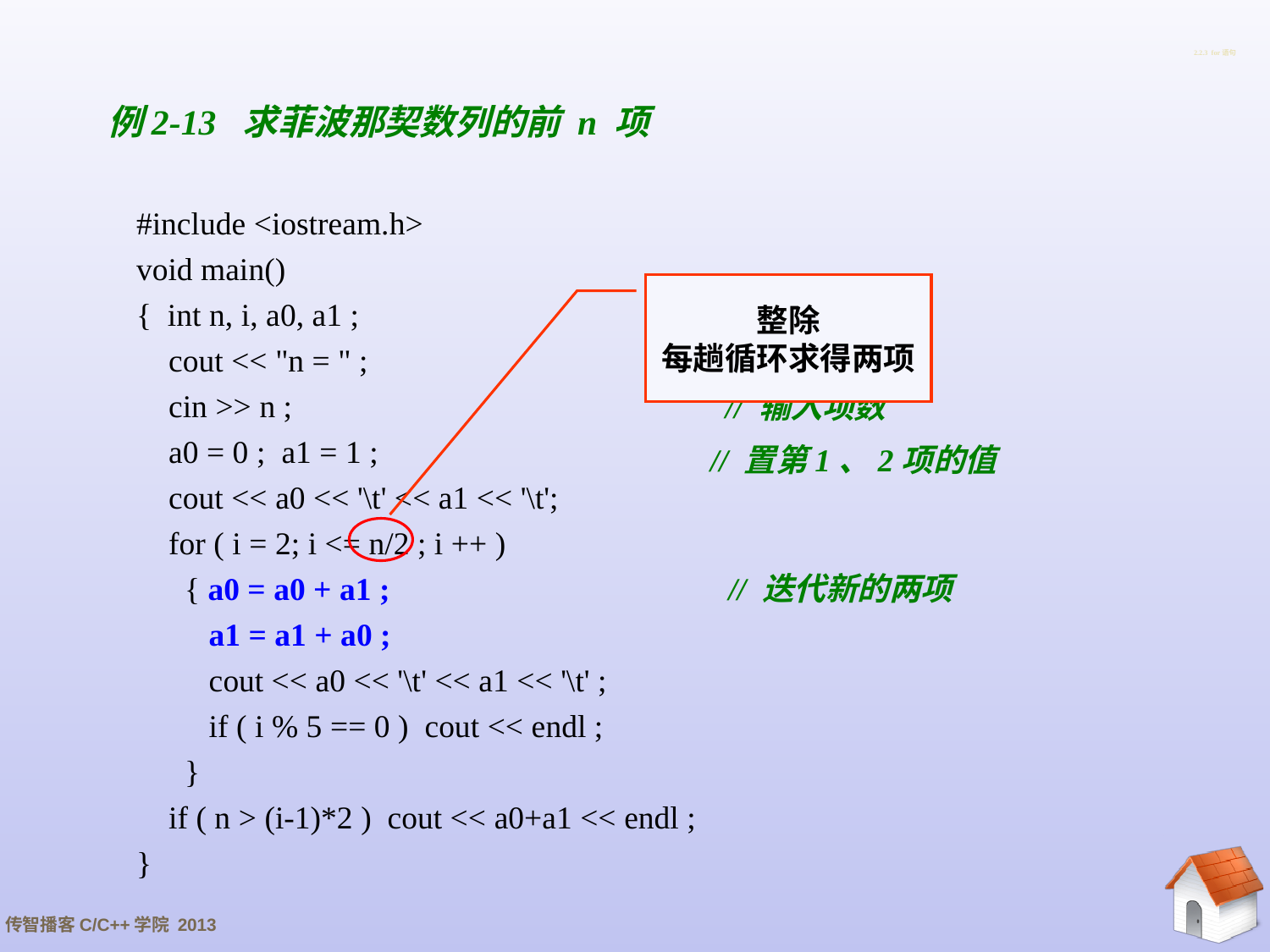

# 2.2.3  for语句
例2-13  求菲波那契数列的前 n 项
#include <iostream.h>
void main()
{  int n, i, a0, a1 ;
    cout << "n = " ;
    cin >> n ;
    a0 = 0 ;  a1 = 1 ;
    cout << a0 << '\t' << a1 << '\t';
    for ( i = 2; i <= n/2 ; i ++ )
      { a0 = a0 + a1 ;
         a1 = a1 + a0 ;
         cout << a0 << '\t' << a1 << '\t' ;
         if ( i % 5 == 0 )  cout << endl ;
      }
    if ( n > (i-1)*2 )  cout << a0+a1 << endl ;
}
整除
每趟循环求得两项
// 输入项数
// 置第1、2项的值

// 迭代新的两项